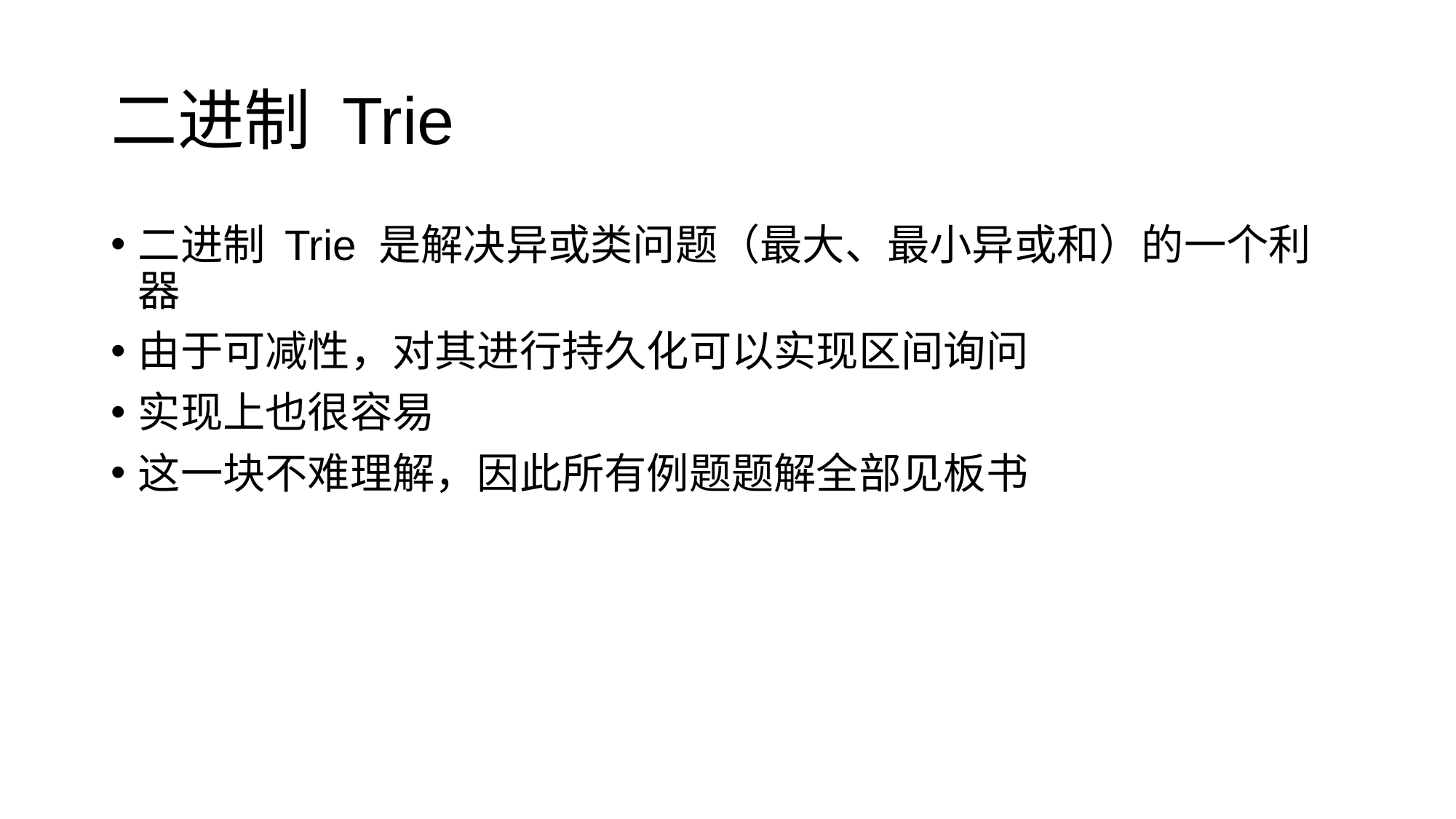

# 二进制 Trie
二进制 Trie 是解决异或类问题（最大、最小异或和）的一个利器
由于可减性，对其进行持久化可以实现区间询问
实现上也很容易
这一块不难理解，因此所有例题题解全部见板书